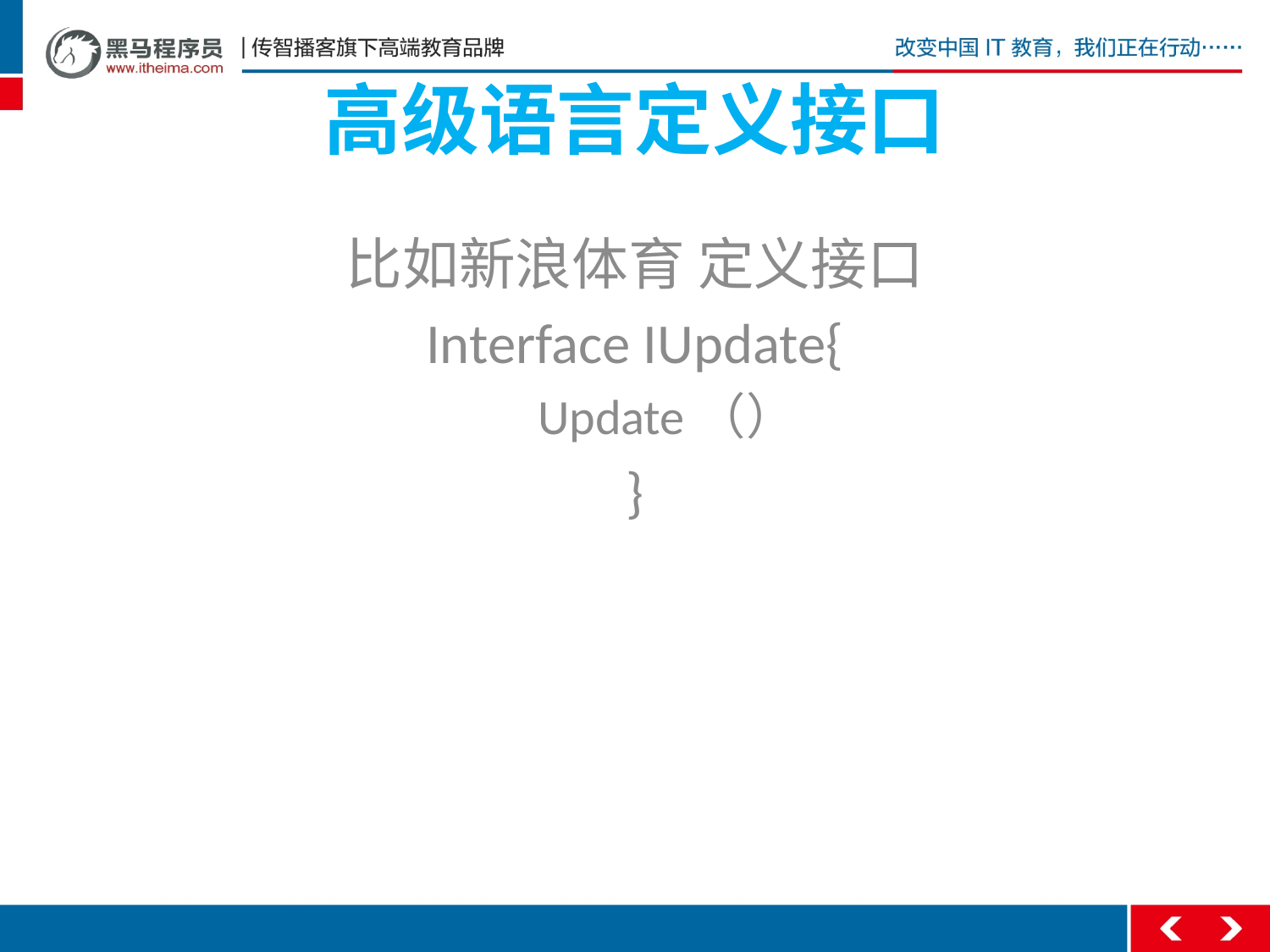

# 高级语言定义接口
比如新浪体育 定义接口
Interface IUpdate{
Update（）
}